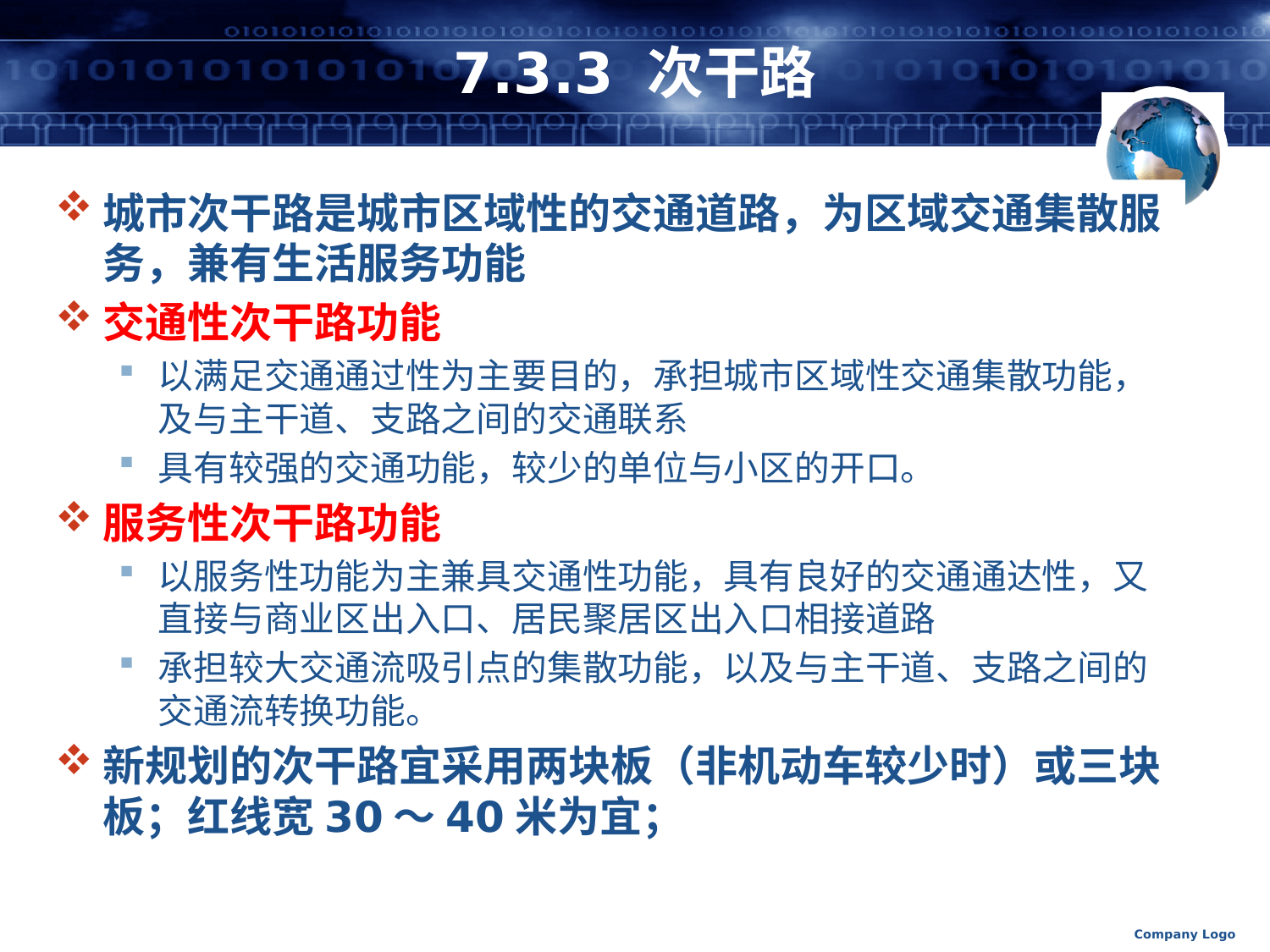

# 7.3.3 次干路
城市次干路是城市区域性的交通道路，为区域交通集散服务，兼有生活服务功能
交通性次干路功能
以满足交通通过性为主要目的，承担城市区域性交通集散功能，及与主干道、支路之间的交通联系
具有较强的交通功能，较少的单位与小区的开口。
服务性次干路功能
以服务性功能为主兼具交通性功能，具有良好的交通通达性，又直接与商业区出入口、居民聚居区出入口相接道路
承担较大交通流吸引点的集散功能，以及与主干道、支路之间的交通流转换功能。
新规划的次干路宜采用两块板（非机动车较少时）或三块板；红线宽30～40米为宜；
Company Logo